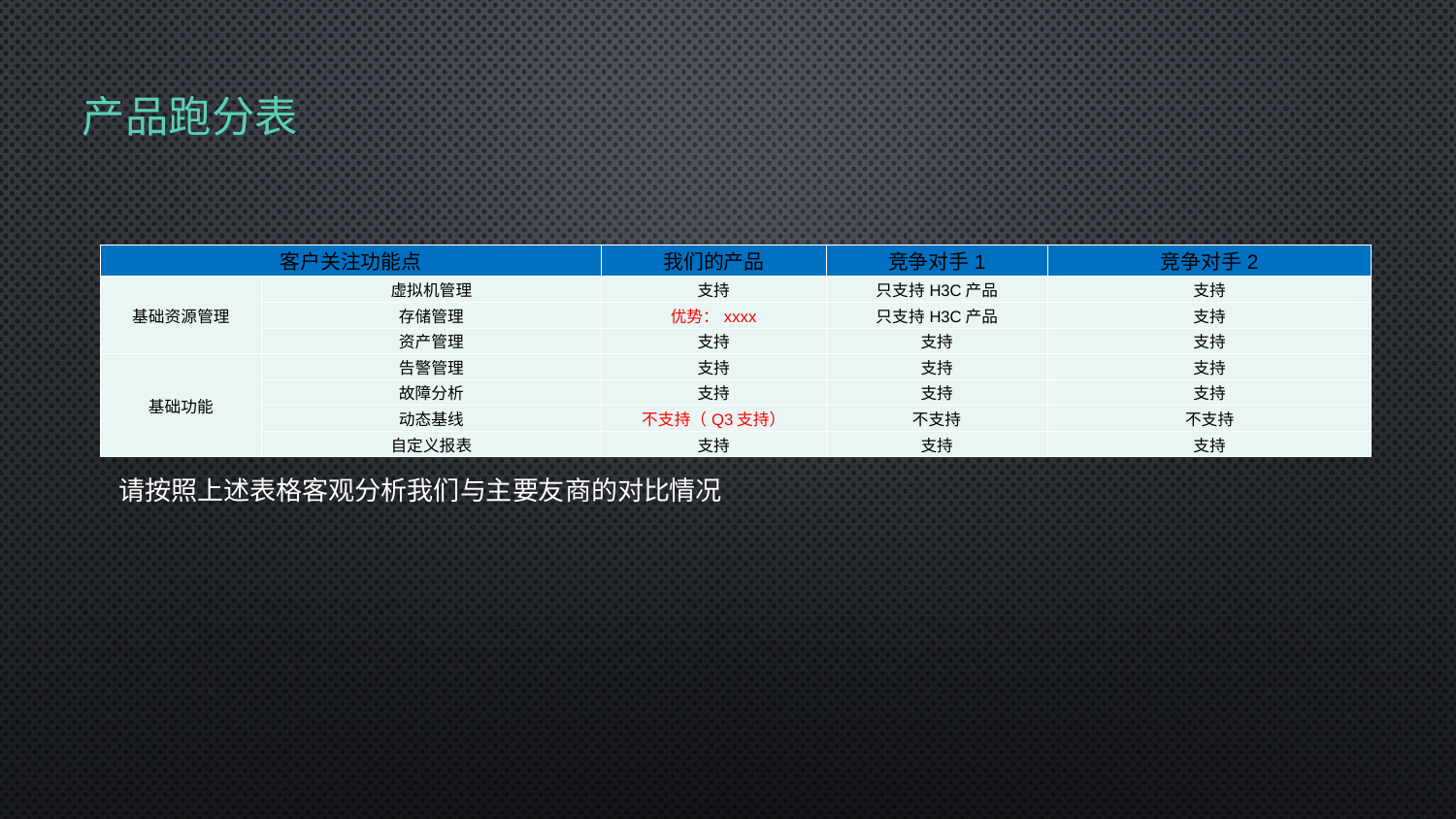

产品跑分表
| 客户关注功能点 |  | 我们的产品 | 竞争对手1 | 竞争对手2 |
| --- | --- | --- | --- | --- |
| 基础资源管理 | 虚拟机管理 | 支持 | 只支持H3C产品 | 支持 |
|  | 存储管理 | 优势：xxxx | 只支持H3C产品 | 支持 |
|  | 资产管理 | 支持 | 支持 | 支持 |
| 基础功能 | 告警管理 | 支持 | 支持 | 支持 |
|  | 故障分析 | 支持 | 支持 | 支持 |
|  | 动态基线 | 不支持（Q3支持） | 不支持 | 不支持 |
|  | 自定义报表 | 支持 | 支持 | 支持 |
请按照上述表格客观分析我们与主要友商的对比情况